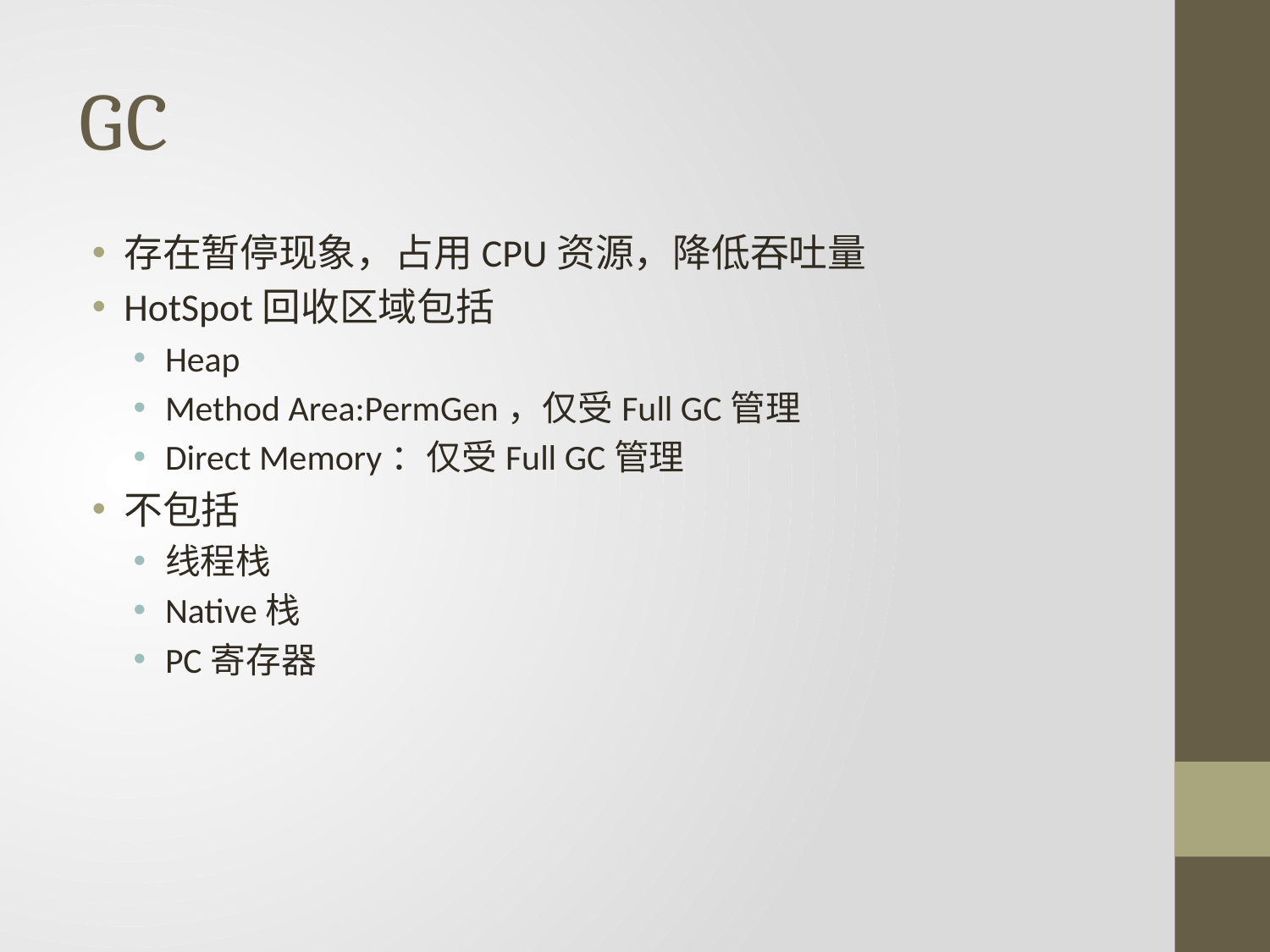

# GC
存在暂停现象，占用CPU资源，降低吞吐量
HotSpot回收区域包括
Heap
Method Area:PermGen，仅受Full GC管理
Direct Memory：仅受Full GC管理
不包括
线程栈
Native栈
PC寄存器